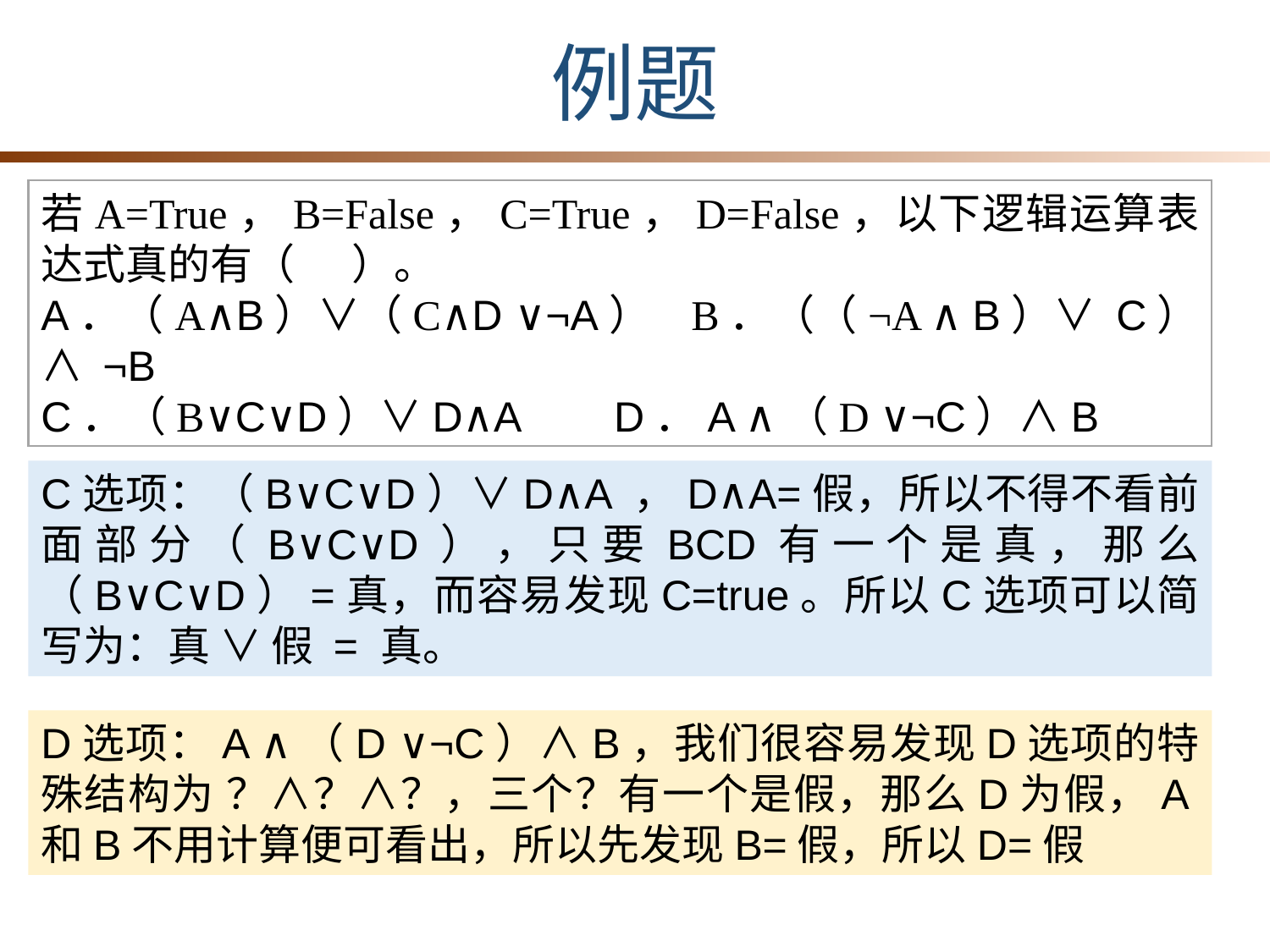

例题
若A=True，B=False，C=True，D=False，以下逻辑运算表达式真的有（      ）。
A．（A∧B）∨（C∧D ∨¬A）   B．（（¬A ∧ B）∨ C）∧ ¬B
C．（B∨C∨D）∨D∧A        D．A ∧（D ∨¬C）∧B
C选项：（B∨C∨D）∨D∧A ，D∧A=假，所以不得不看前面部分（B∨C∨D），只要BCD有一个是真，那么（B∨C∨D）=真，而容易发现C=true。所以C选项可以简写为：真 ∨ 假 = 真。
D选项：A ∧（D ∨¬C）∧B，我们很容易发现D选项的特殊结构为 ？∧？∧？，三个？有一个是假，那么D为假，A和B不用计算便可看出，所以先发现B=假，所以D=假